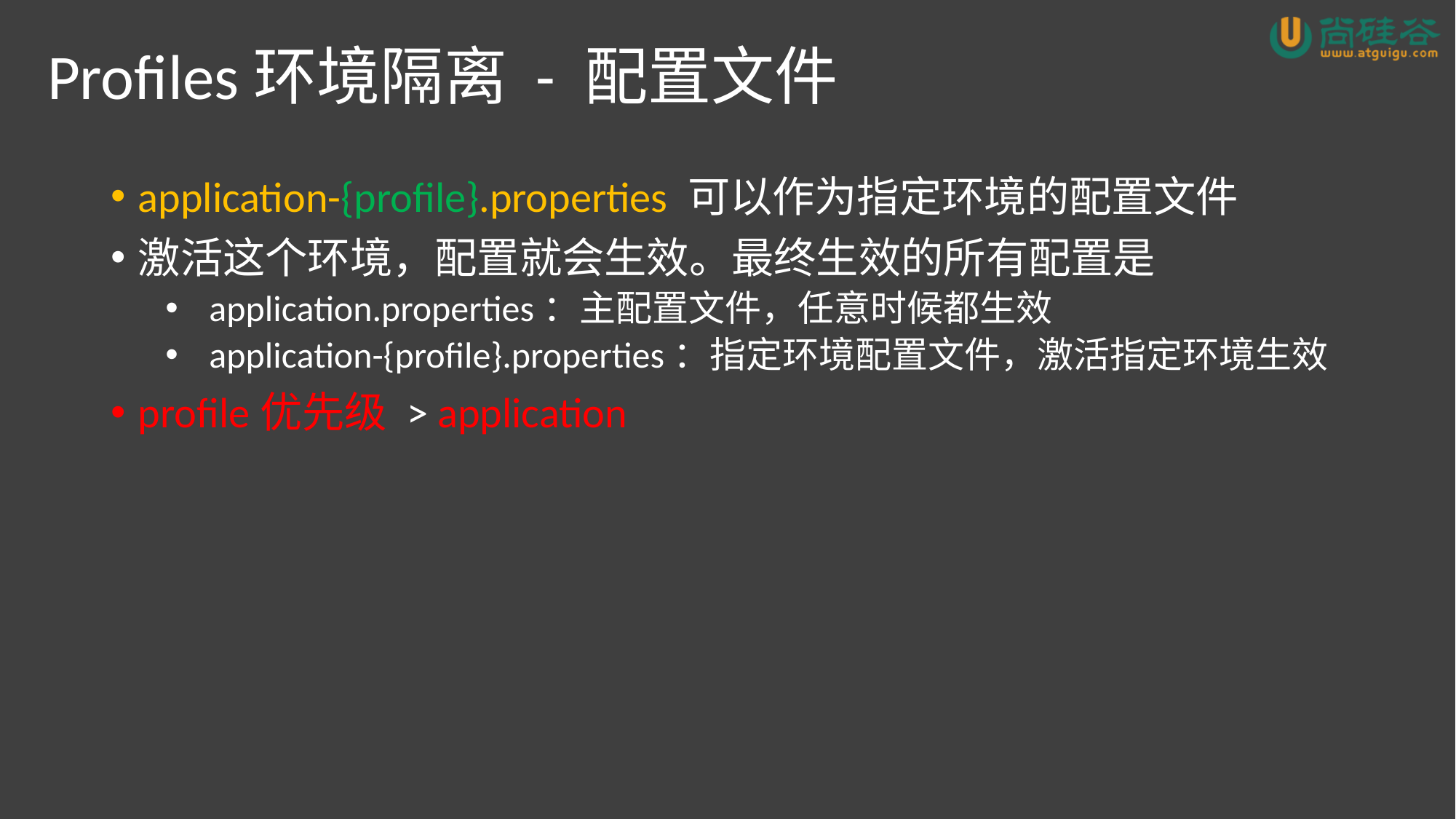

# Profiles环境隔离 - 配置文件
application-{profile}.properties 可以作为指定环境的配置文件
激活这个环境，配置就会生效。最终生效的所有配置是
  application.properties：主配置文件，任意时候都生效
  application-{profile}.properties：指定环境配置文件，激活指定环境生效
profile优先级 > application